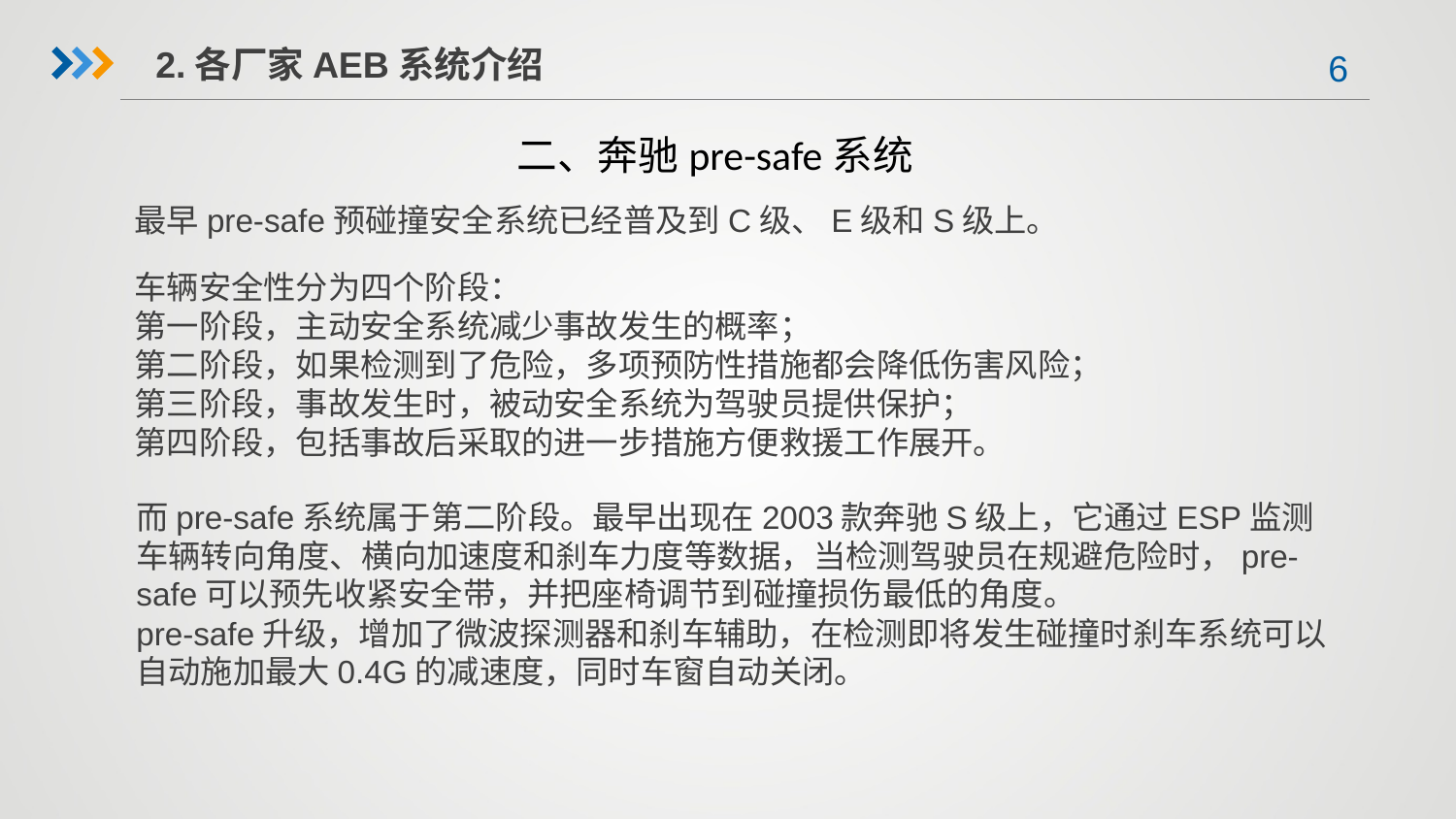

2.各厂家AEB系统介绍
二、奔驰pre-safe系统
最早pre-safe预碰撞安全系统已经普及到C级、E级和S级上。
车辆安全性分为四个阶段：
第一阶段，主动安全系统减少事故发生的概率；
第二阶段，如果检测到了危险，多项预防性措施都会降低伤害风险；
第三阶段，事故发生时，被动安全系统为驾驶员提供保护；
第四阶段，包括事故后采取的进一步措施方便救援工作展开。
而pre-safe系统属于第二阶段。最早出现在2003款奔驰S级上，它通过ESP监测车辆转向角度、横向加速度和刹车力度等数据，当检测驾驶员在规避危险时，pre-safe可以预先收紧安全带，并把座椅调节到碰撞损伤最低的角度。
pre-safe升级，增加了微波探测器和刹车辅助，在检测即将发生碰撞时刹车系统可以自动施加最大0.4G的减速度，同时车窗自动关闭。